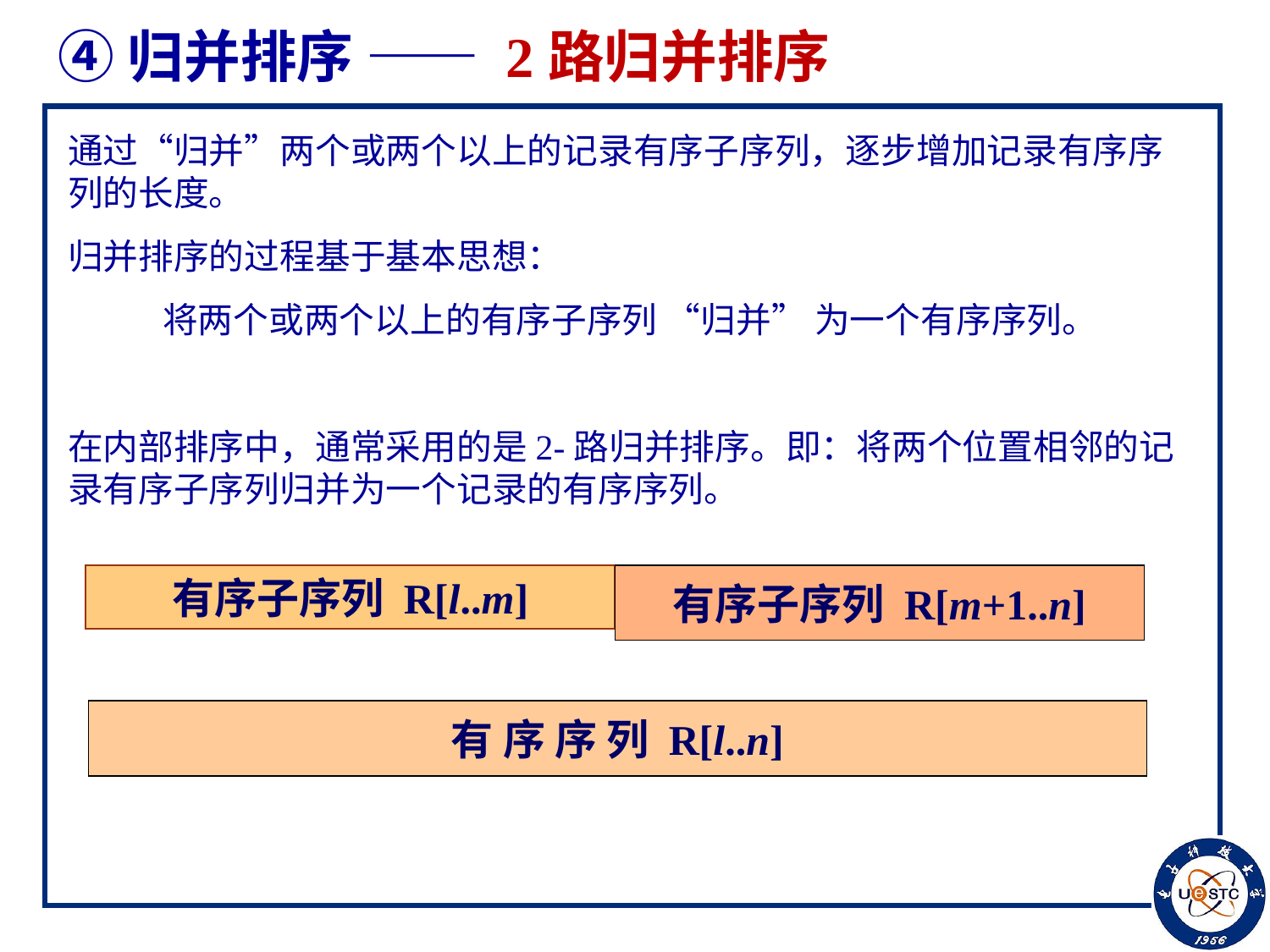

# ④归并排序 —— 2路归并排序
通过“归并”两个或两个以上的记录有序子序列，逐步增加记录有序序列的长度。
归并排序的过程基于基本思想：
将两个或两个以上的有序子序列 “归并” 为一个有序序列。

在内部排序中，通常采用的是2-路归并排序。即：将两个位置相邻的记录有序子序列归并为一个记录的有序序列。

有序子序列 R[l..m]
有序子序列 R[m+1..n]
有 序 序 列 R[l..n]